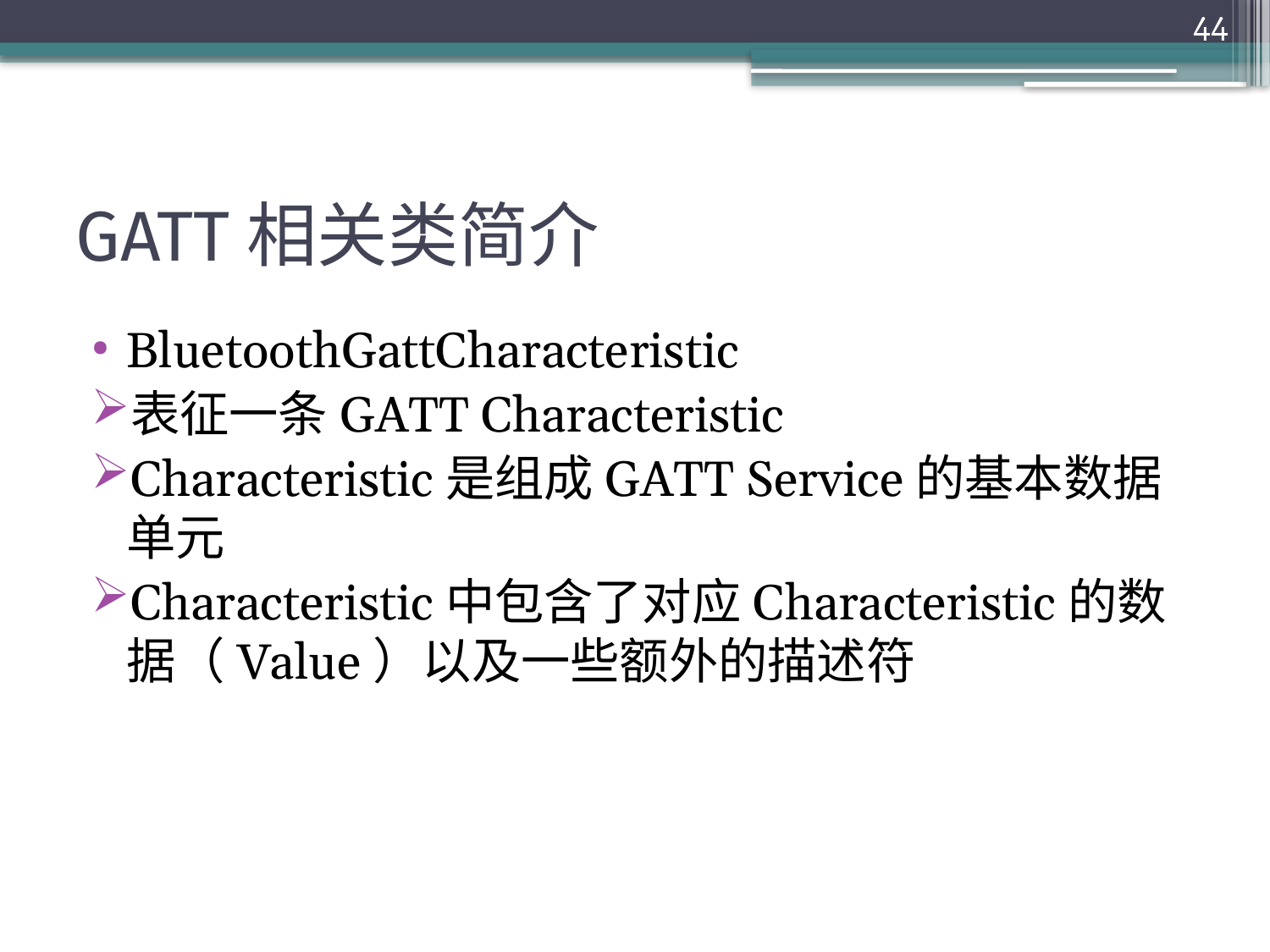

44
# GATT相关类简介
BluetoothGattCharacteristic
表征一条GATT Characteristic
Characteristic是组成GATT Service的基本数据单元
Characteristic中包含了对应Characteristic的数据（Value）以及一些额外的描述符